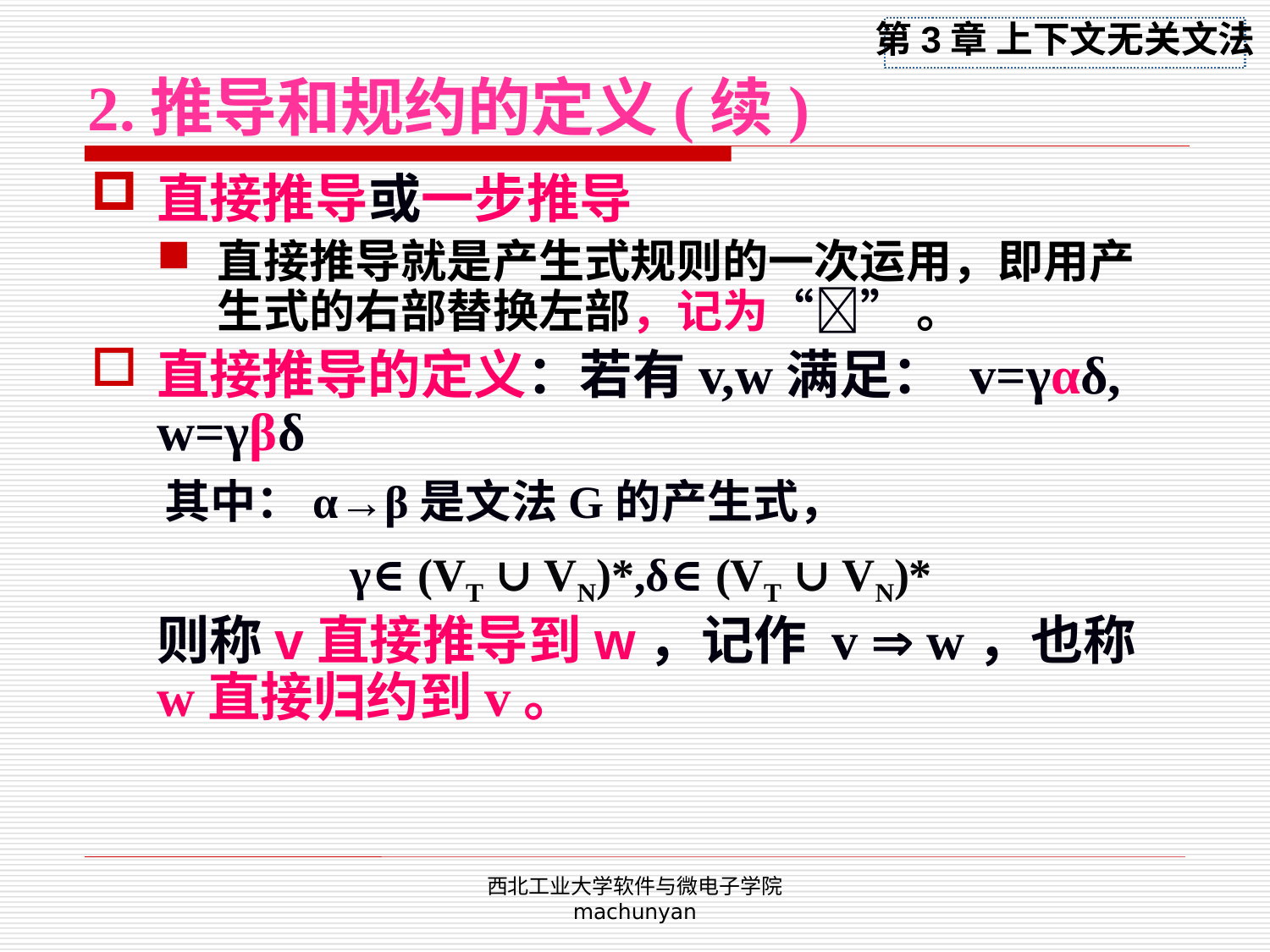

# 2.推导和规约的定义(续)
直接推导或一步推导
直接推导就是产生式规则的一次运用，即用产生式的右部替换左部，记为“⇒” 。
直接推导的定义：若有v,w满足： v=γαδ,	w=γβδ
     其中：α→β是文法G的产生式，
		     γ∈ (VT ∪ VN)*,δ∈ (VT ∪ VN)*
	则称v直接推导到w，记作 v ⇒ w，也称w直接归约到v。

西北工业大学软件与微电子学院 machunyan
18